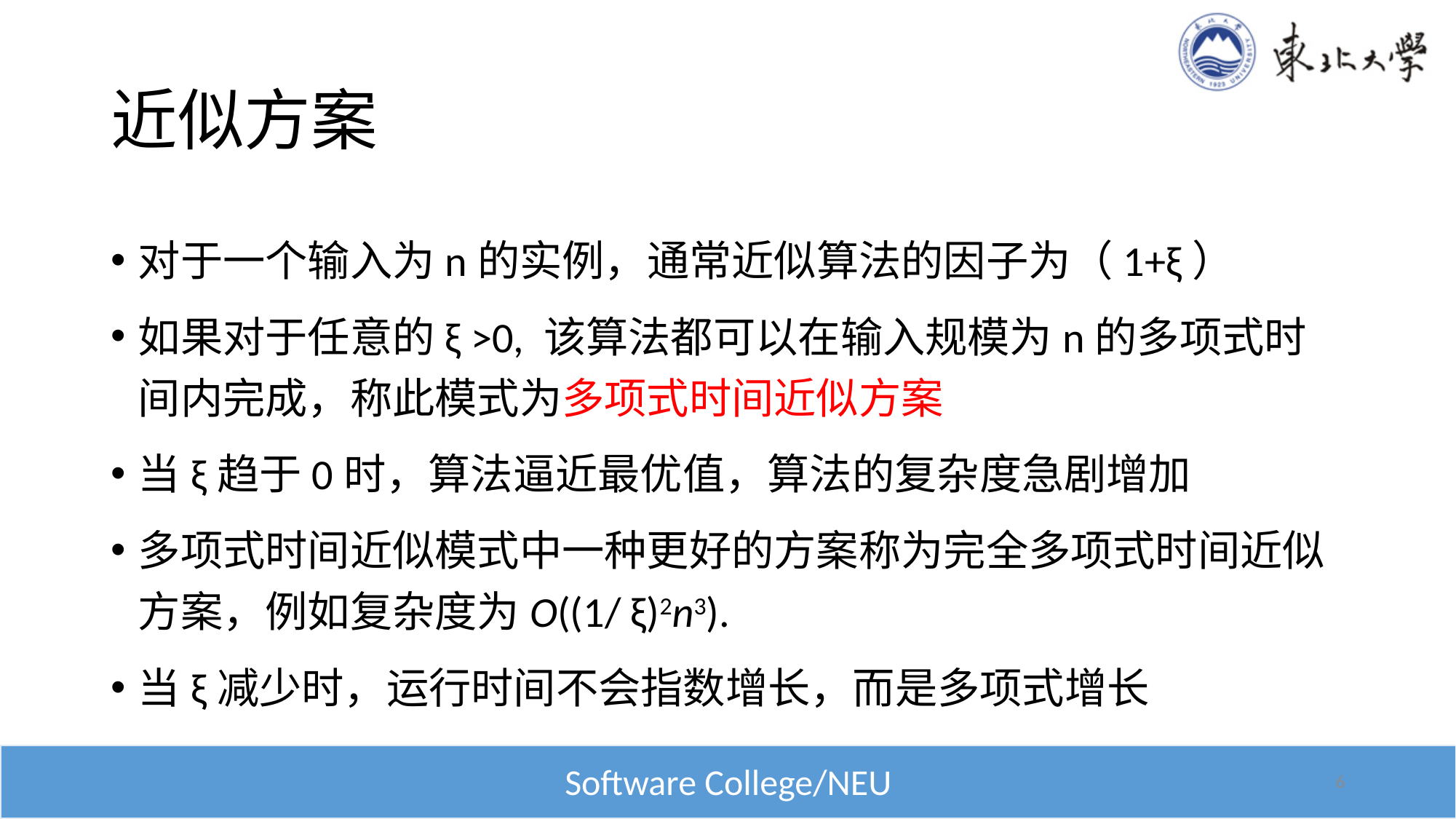

# 近似方案
对于一个输入为n的实例，通常近似算法的因子为（1+ξ）
如果对于任意的ξ >0, 该算法都可以在输入规模为n的多项式时间内完成，称此模式为多项式时间近似方案
当ξ趋于0时，算法逼近最优值，算法的复杂度急剧增加
多项式时间近似模式中一种更好的方案称为完全多项式时间近似方案，例如复杂度为O((1/ ξ)2n3).
当ξ减少时，运行时间不会指数增长，而是多项式增长